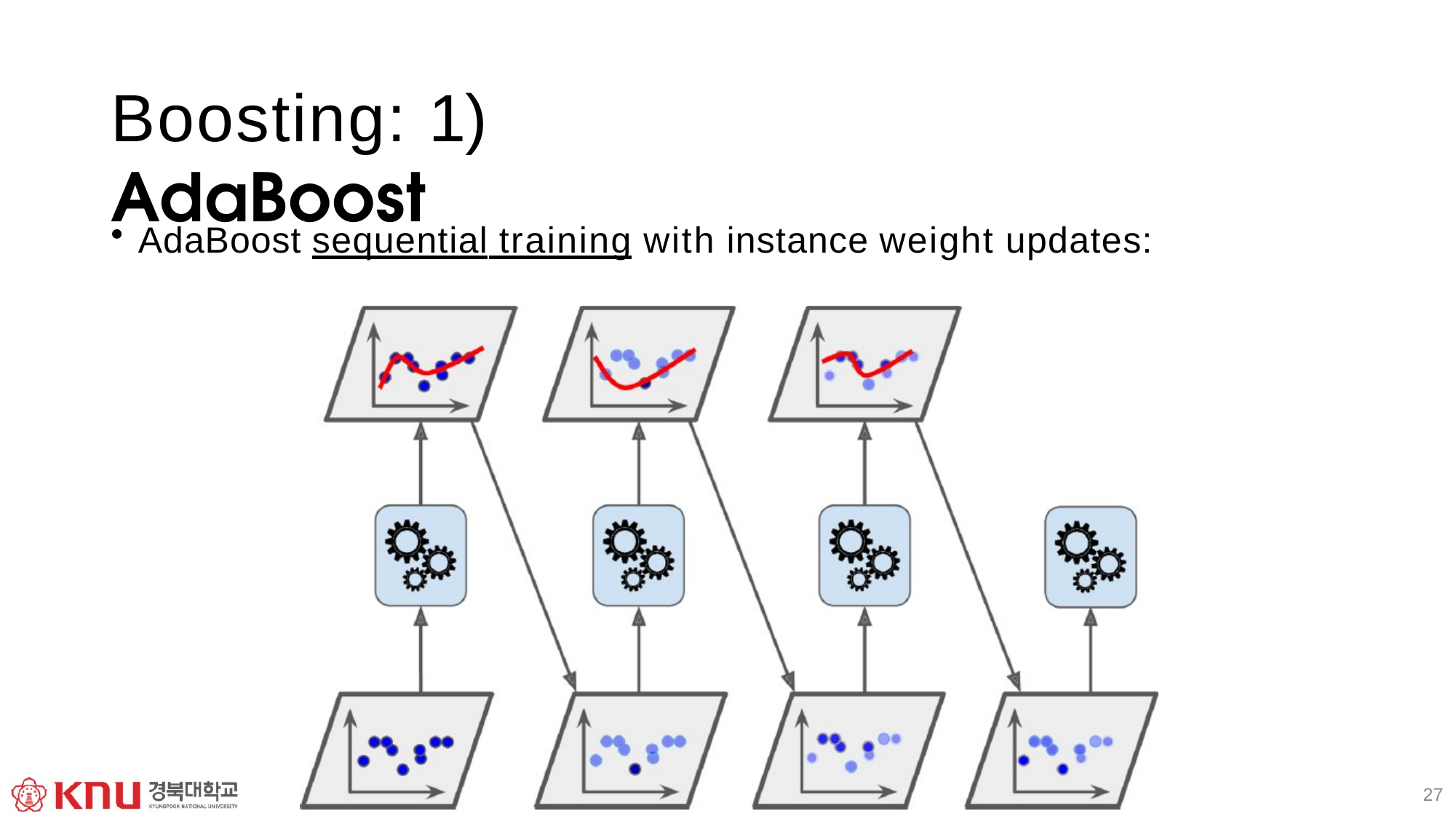

# Boosting: 1) AdaBoost
AdaBoost sequential training with instance weight updates:

27
기계학습개론 2020-2